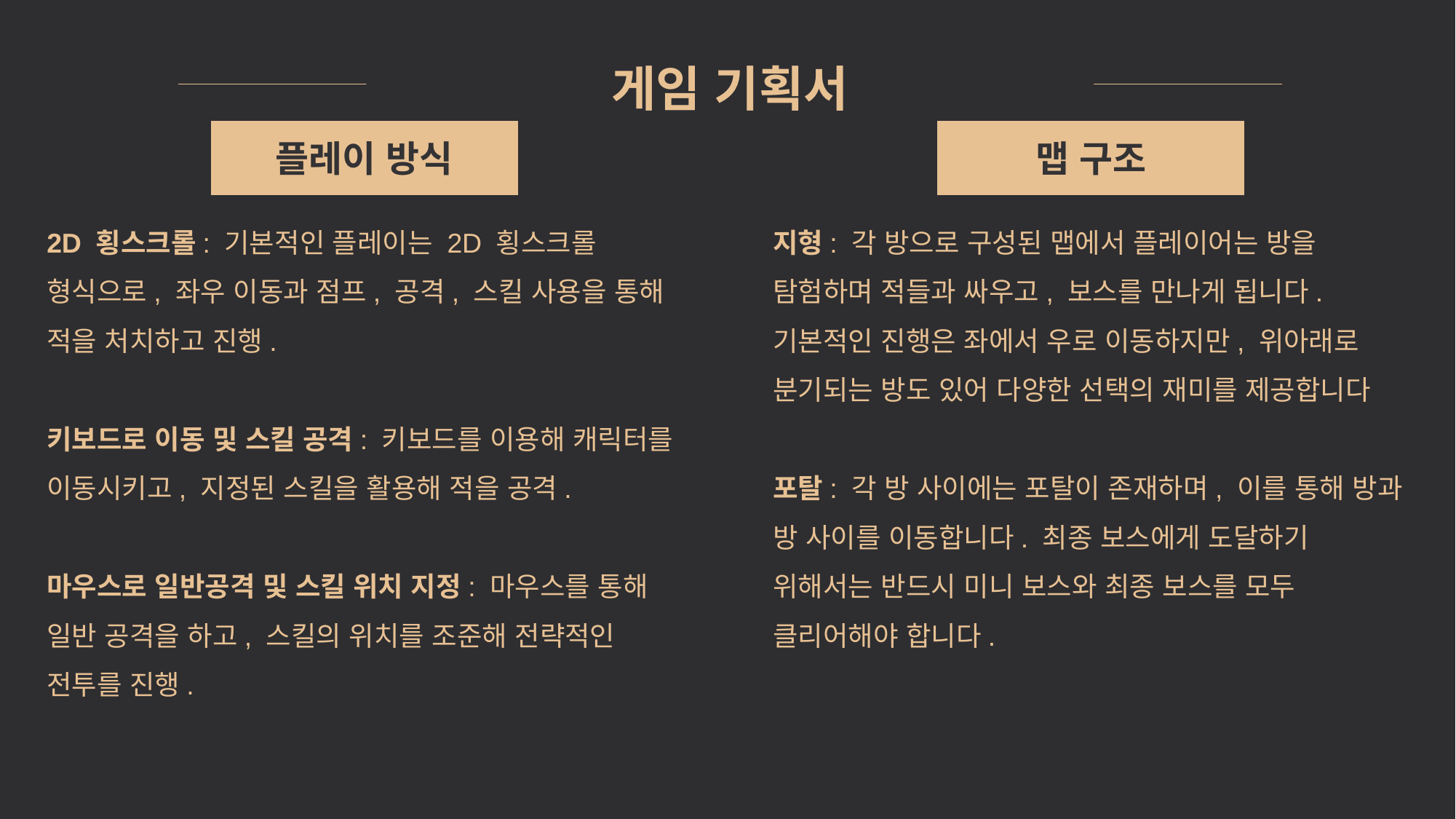

게임 기획서
플레이 방식
맵 구조
2D 횡스크롤: 기본적인 플레이는 2D 횡스크롤 형식으로, 좌우 이동과 점프, 공격, 스킬 사용을 통해 적을 처치하고 진행.

키보드로 이동 및 스킬 공격: 키보드를 이용해 캐릭터를 이동시키고, 지정된 스킬을 활용해 적을 공격.

마우스로 일반공격 및 스킬 위치 지정: 마우스를 통해 일반 공격을 하고, 스킬의 위치를 조준해 전략적인 전투를 진행.
지형: 각 방으로 구성된 맵에서 플레이어는 방을 탐험하며 적들과 싸우고, 보스를 만나게 됩니다. 기본적인 진행은 좌에서 우로 이동하지만, 위아래로 분기되는 방도 있어 다양한 선택의 재미를 제공합니다

포탈: 각 방 사이에는 포탈이 존재하며, 이를 통해 방과 방 사이를 이동합니다. 최종 보스에게 도달하기 위해서는 반드시 미니 보스와 최종 보스를 모두 클리어해야 합니다.